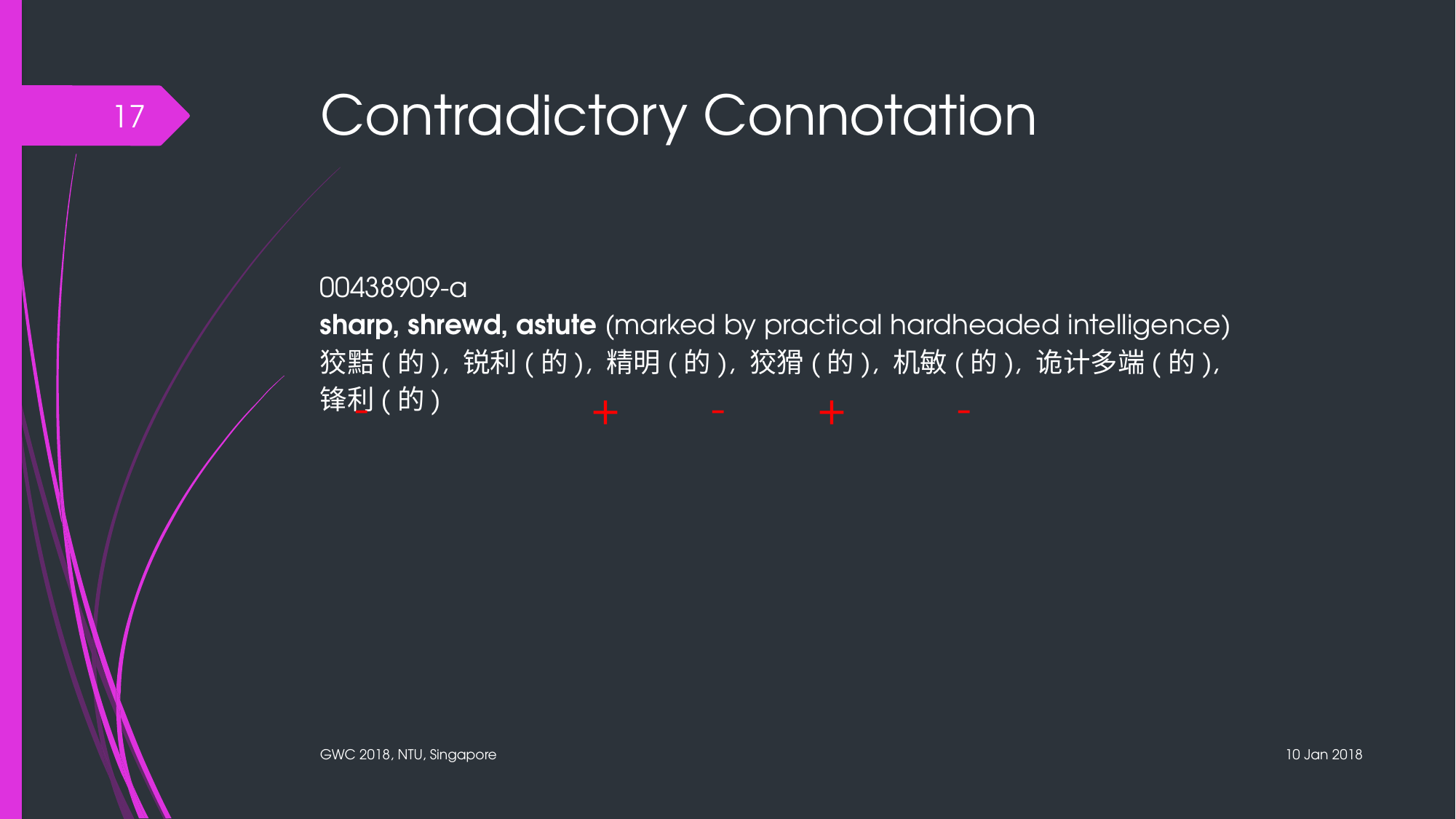

# Contradictory Connotation
17
00438909-a
sharp, shrewd, astute (marked by practical hardheaded intelligence)
狡黠(的), 锐利(的), 精明(的), 狡猾(的), 机敏(的), 诡计多端(的), 锋利(的)
-
-
+
+
-
10 Jan 2018
GWC 2018, NTU, Singapore